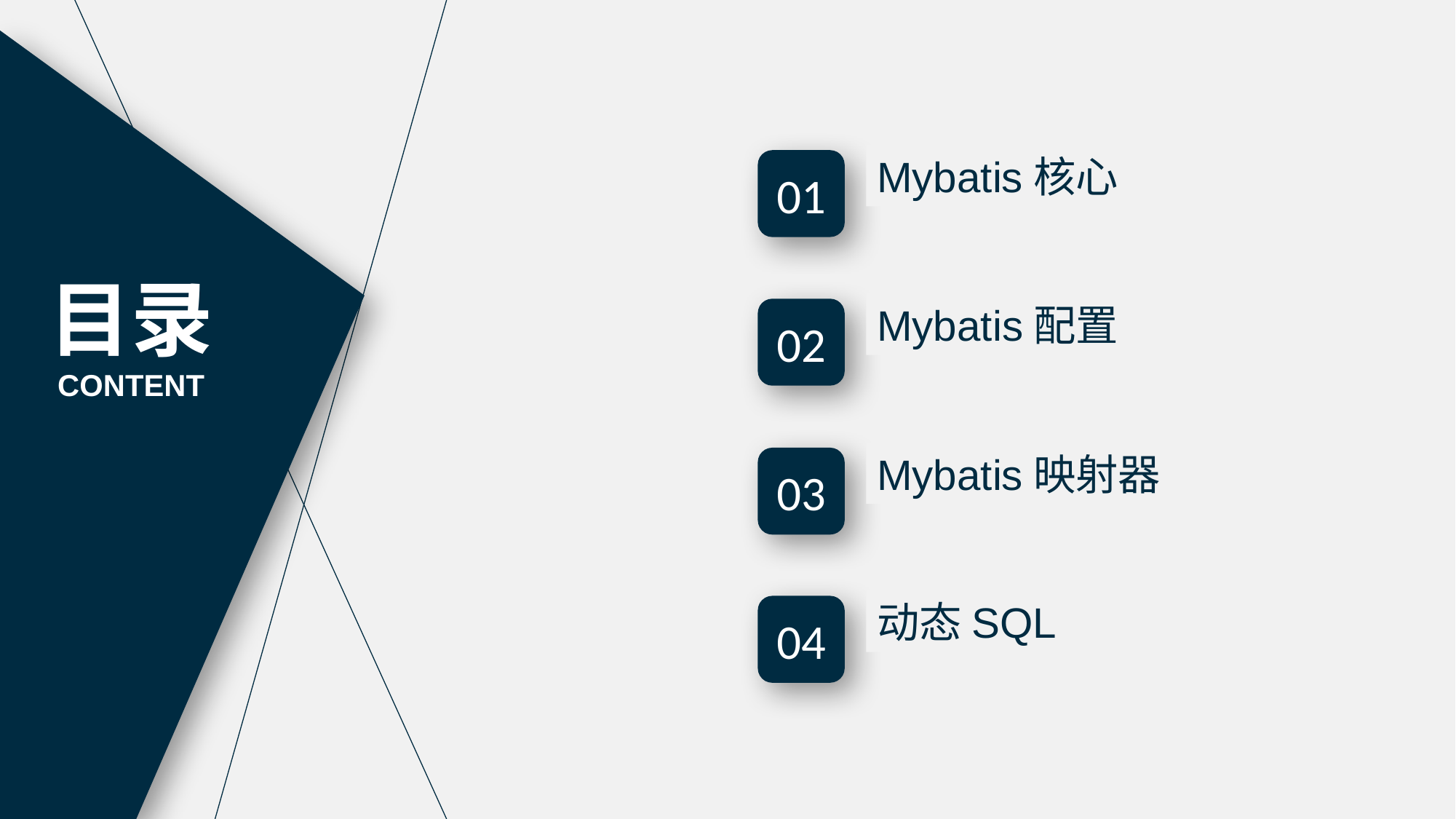

Mybatis核心

01
目录
CONTENT
Mybatis配置

02
Mybatis映射器

03
动态SQL

04